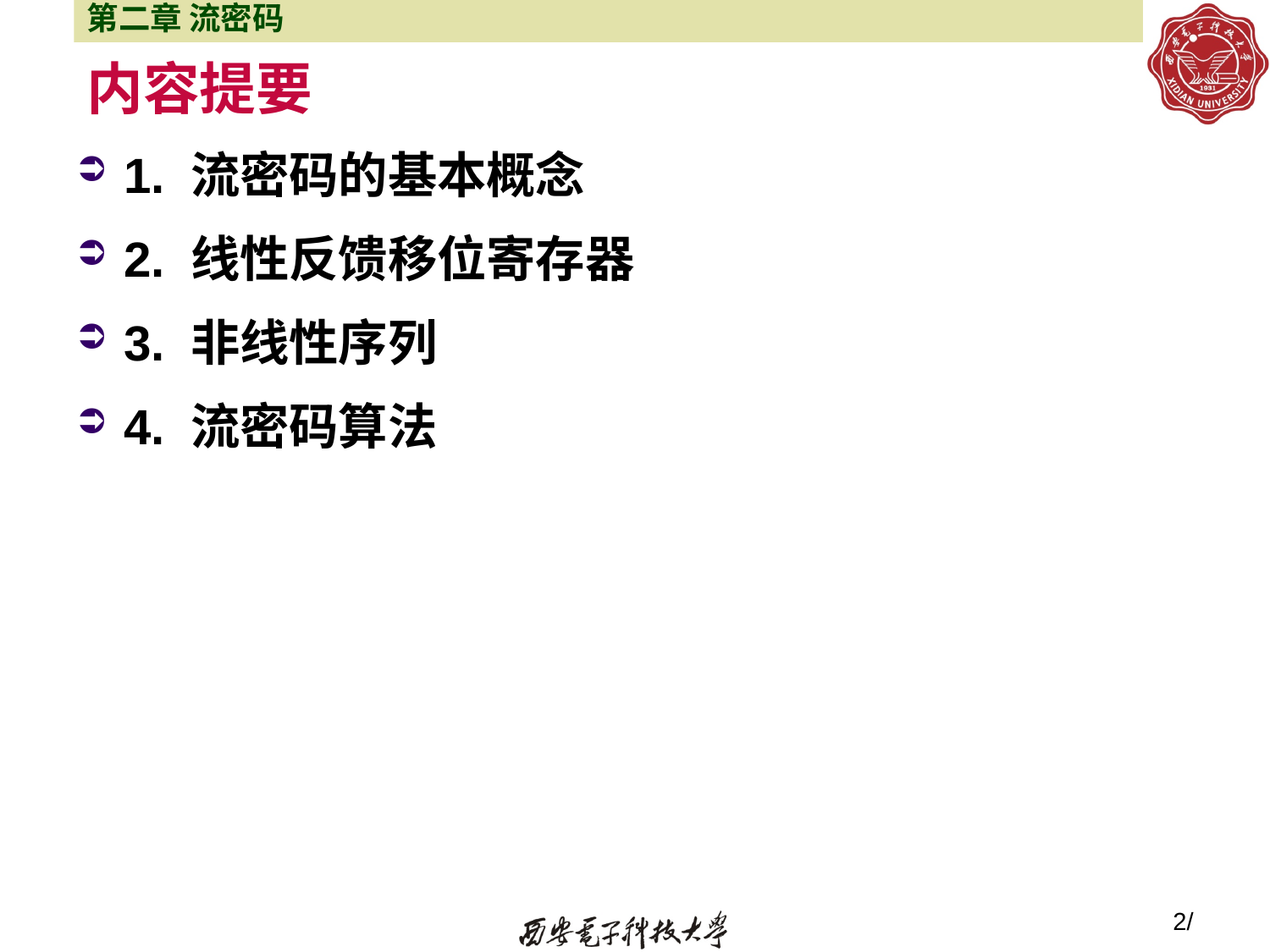

第二章 流密码
# 内容提要
1. 流密码的基本概念
2. 线性反馈移位寄存器
3. 非线性序列
4. 流密码算法
2/